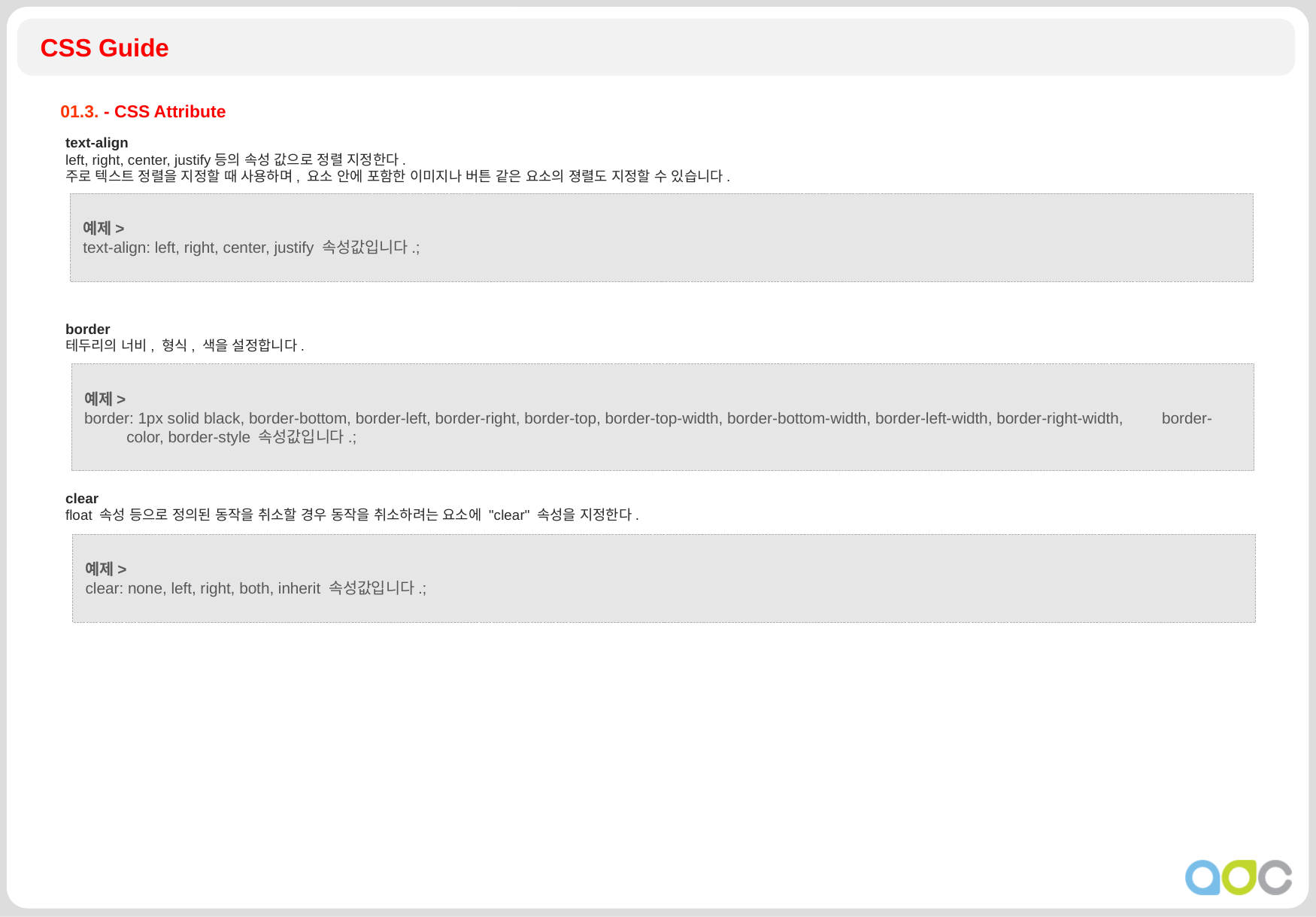

CSS Guide
01.3. - CSS Attribute
text-align
left, right, center, justify등의 속성 값으로 정렬 지정한다.
주로 텍스트 정렬을 지정할 때 사용하며, 요소 안에 포함한 이미지나 버튼 같은 요소의 졍렬도 지정할 수 있습니다.

border
테두리의 너비, 형식, 색을 설정합니다.

clear
float 속성 등으로 정의된 동작을 취소할 경우 동작을 취소하려는 요소에 "clear" 속성을 지정한다.

예제>
text-align: left, right, center, justify 속성값입니다.;

예제>
border: 1px solid black, border-bottom, border-left, border-right, border-top, border-top-width, border-bottom-width, border-left-width, border-right-width,         border-color, border-style 속성값입니다.;

예제>
clear: none, left, right, both, inherit 속성값입니다.;